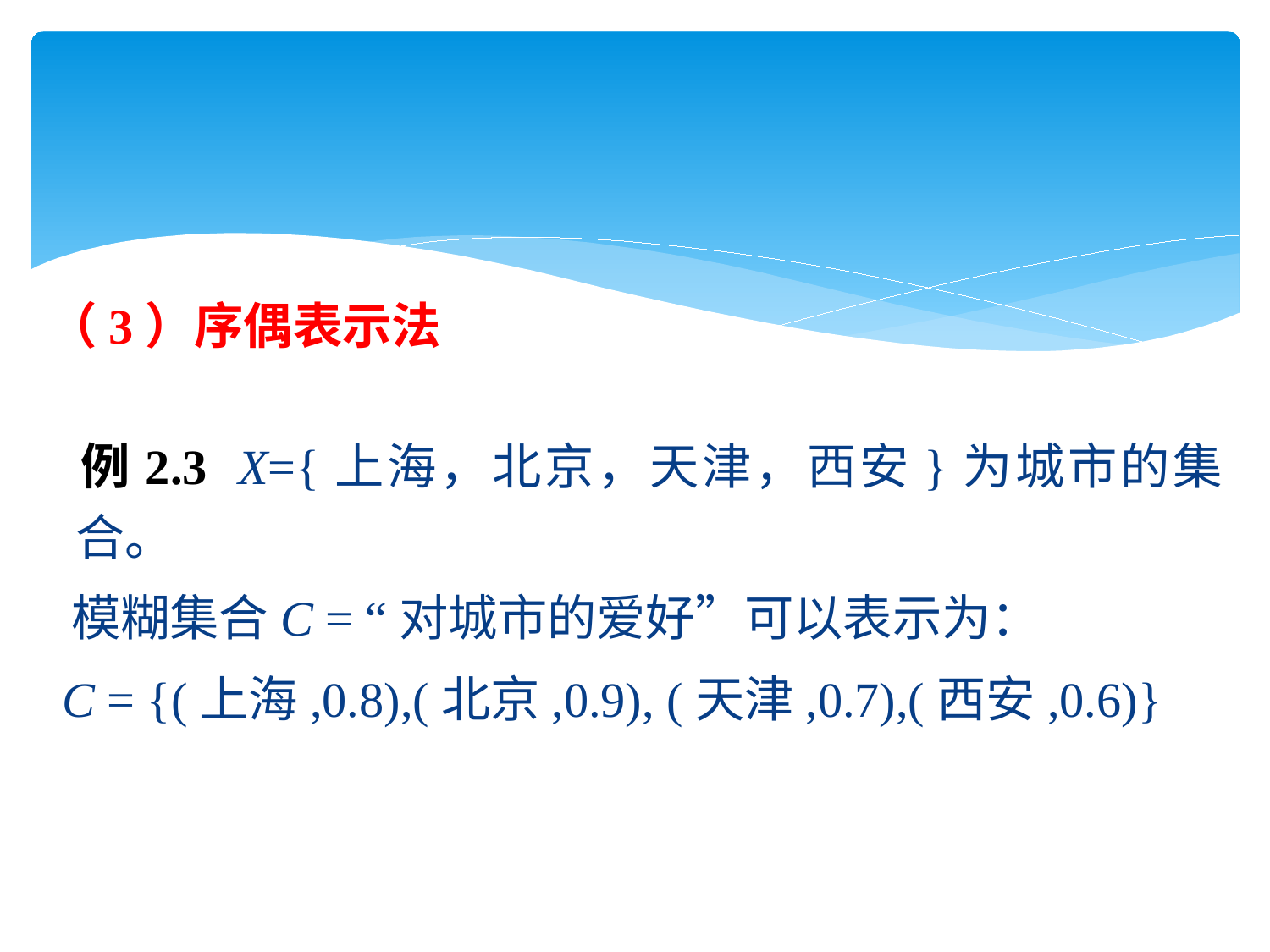

（3）序偶表示法

  例2.3  X={上海，北京，天津，西安}为城市的集合。
  模糊集合C = “对城市的爱好”可以表示为：
  C = {(上海,0.8),(北京,0.9), (天津,0.7),(西安,0.6)}